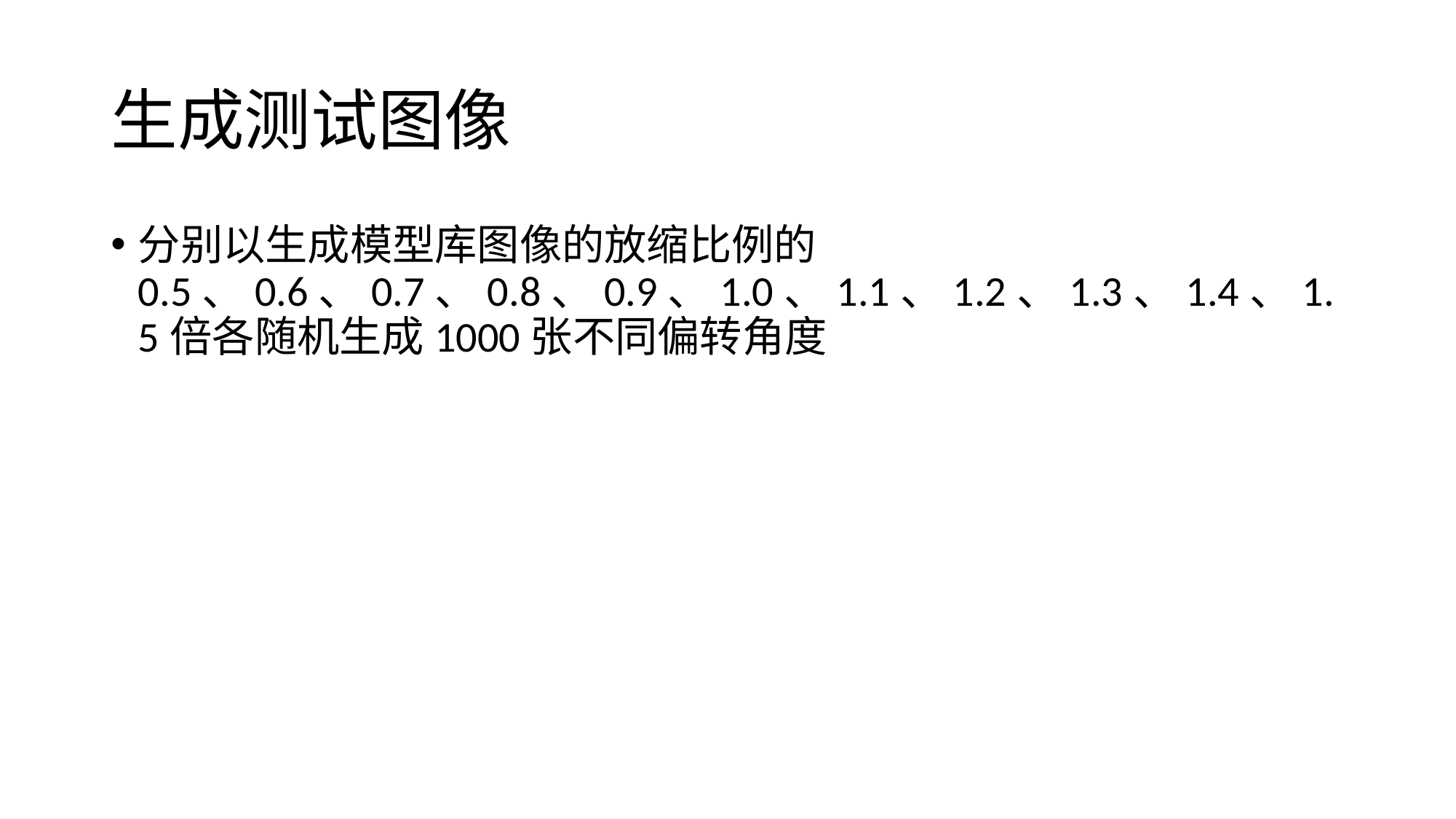

# 生成测试图像
分别以生成模型库图像的放缩比例的0.5、0.6、0.7、0.8、0.9、1.0、1.1、1.2、1.3、1.4、1.5倍各随机生成1000张不同偏转角度